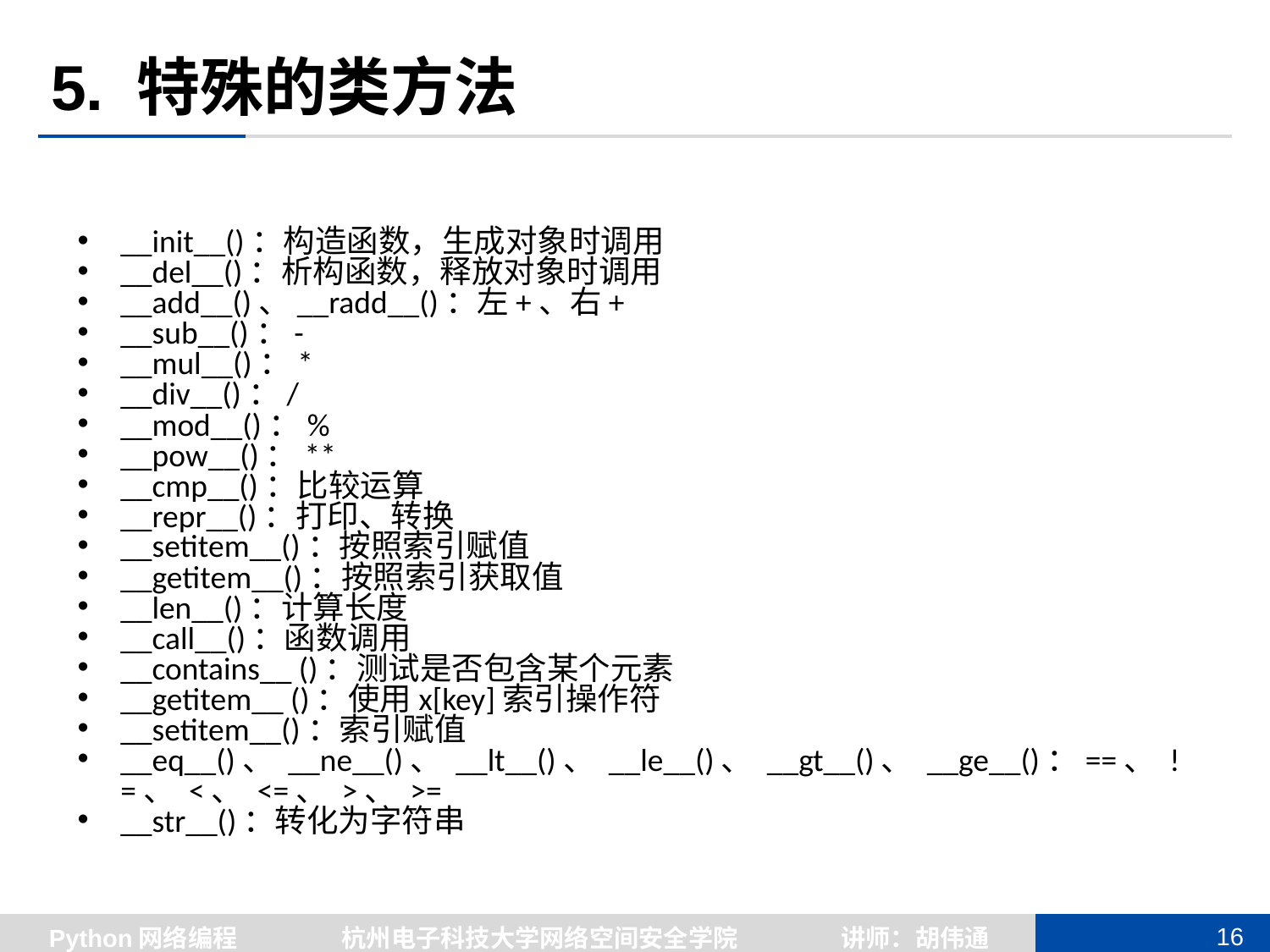

# 5. 特殊的类方法
__init__()：构造函数，生成对象时调用
__del__()：析构函数，释放对象时调用
__add__()、__radd__()：左+、右+
__sub__()：-
__mul__()：*
__div__()：/
__mod__()：%
__pow__()：**
__cmp__()：比较运算
__repr__()：打印、转换
__setitem__()：按照索引赋值
__getitem__()：按照索引获取值
__len__()：计算长度
__call__()：函数调用
__contains__ ()：测试是否包含某个元素
__getitem__ ()：使用x[key]索引操作符
__setitem__()：索引赋值
__eq__()、 __ne__()、 __lt__()、 __le__()、 __gt__()、 __ge__()：==、 !=、 <、 <=、 >、 >=
__str__()：转化为字符串